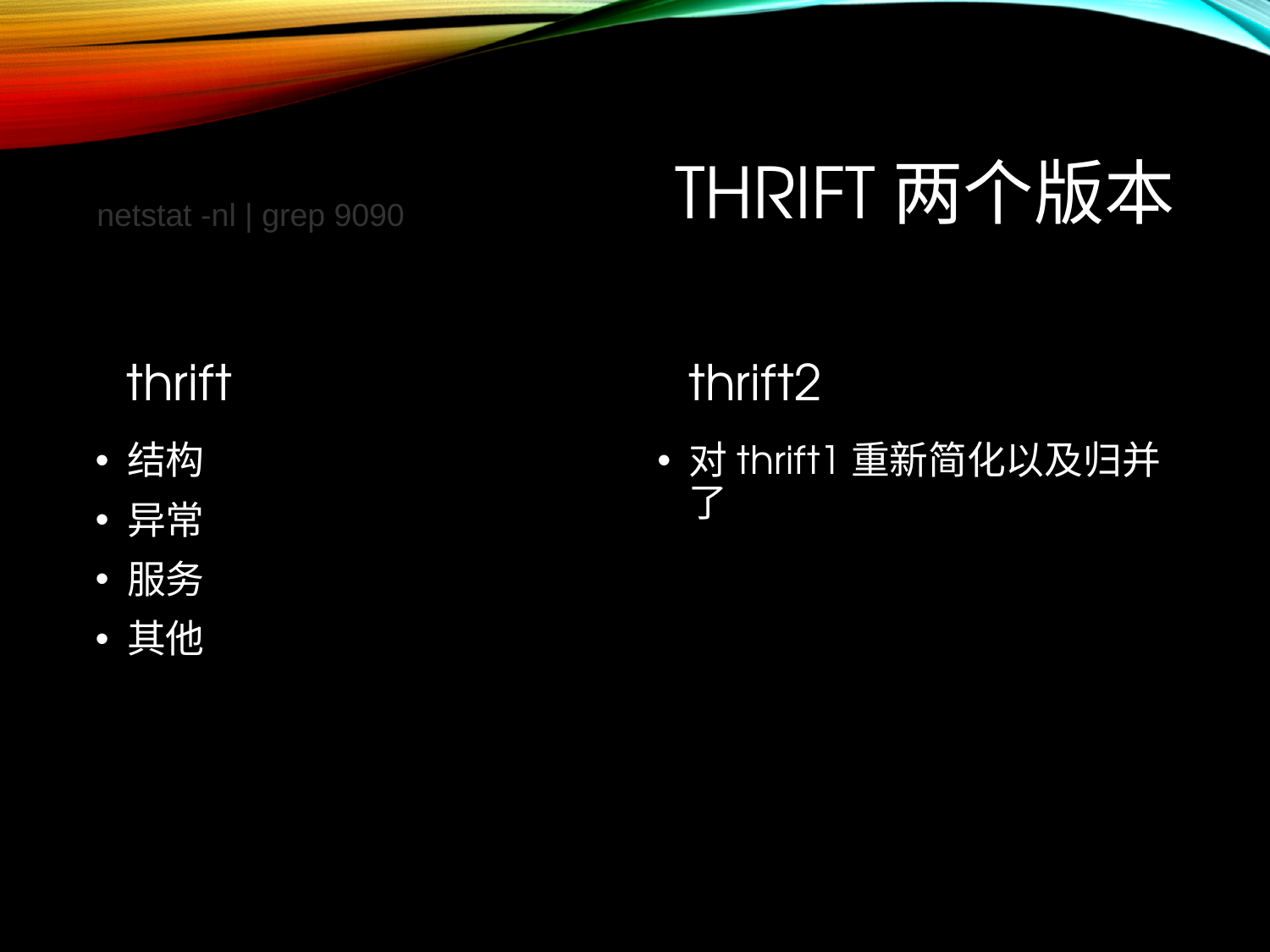

# Thrift两个版本
netstat -nl | grep 9090
thrift
thrift2
结构
异常
服务
其他
对thrift1重新简化以及归并了